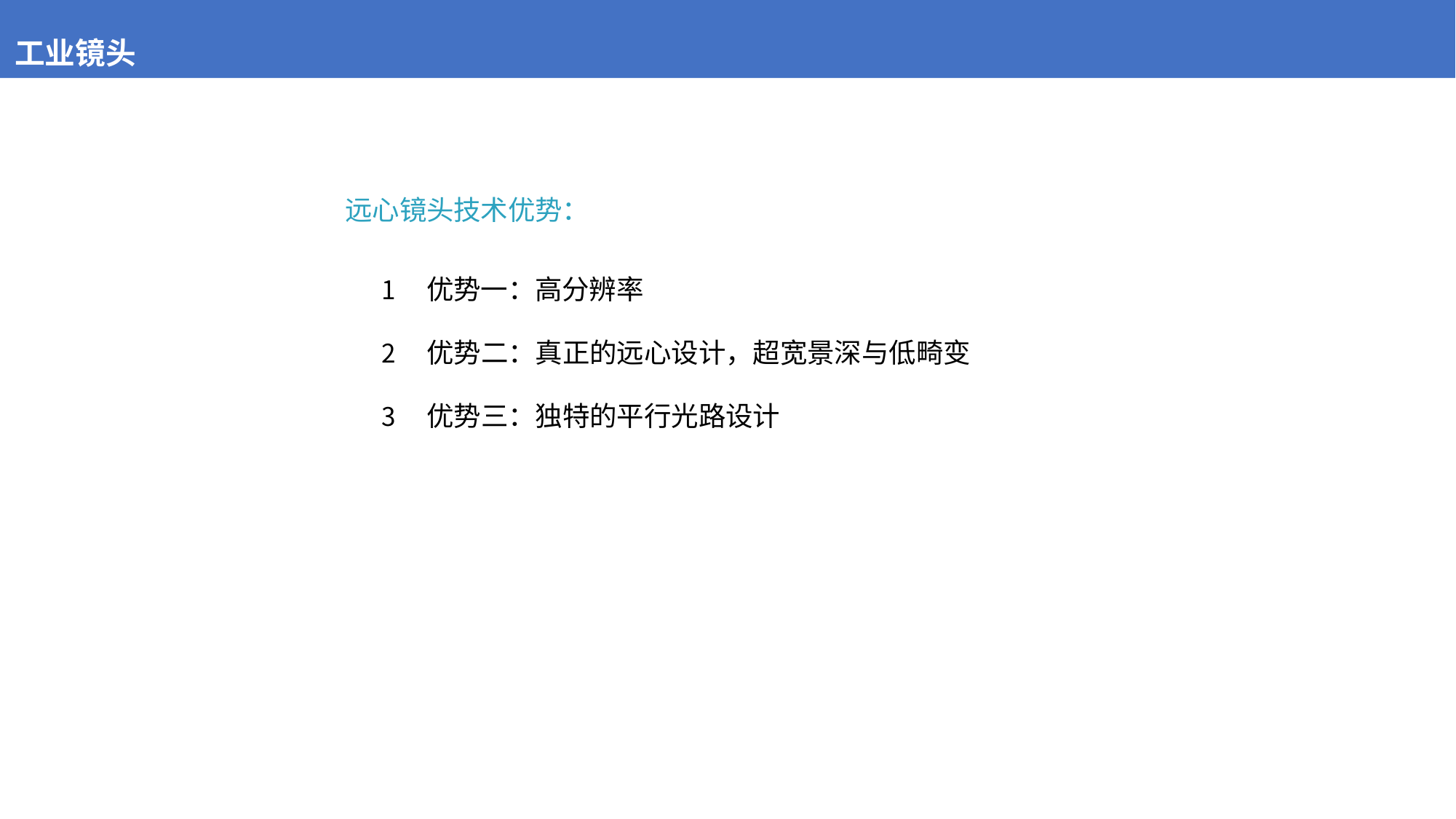

# 工业镜头
远心镜头技术优势：

优势一：高分辨率

优势二：真正的远心设计，超宽景深与低畸变

优势三：独特的平行光路设计